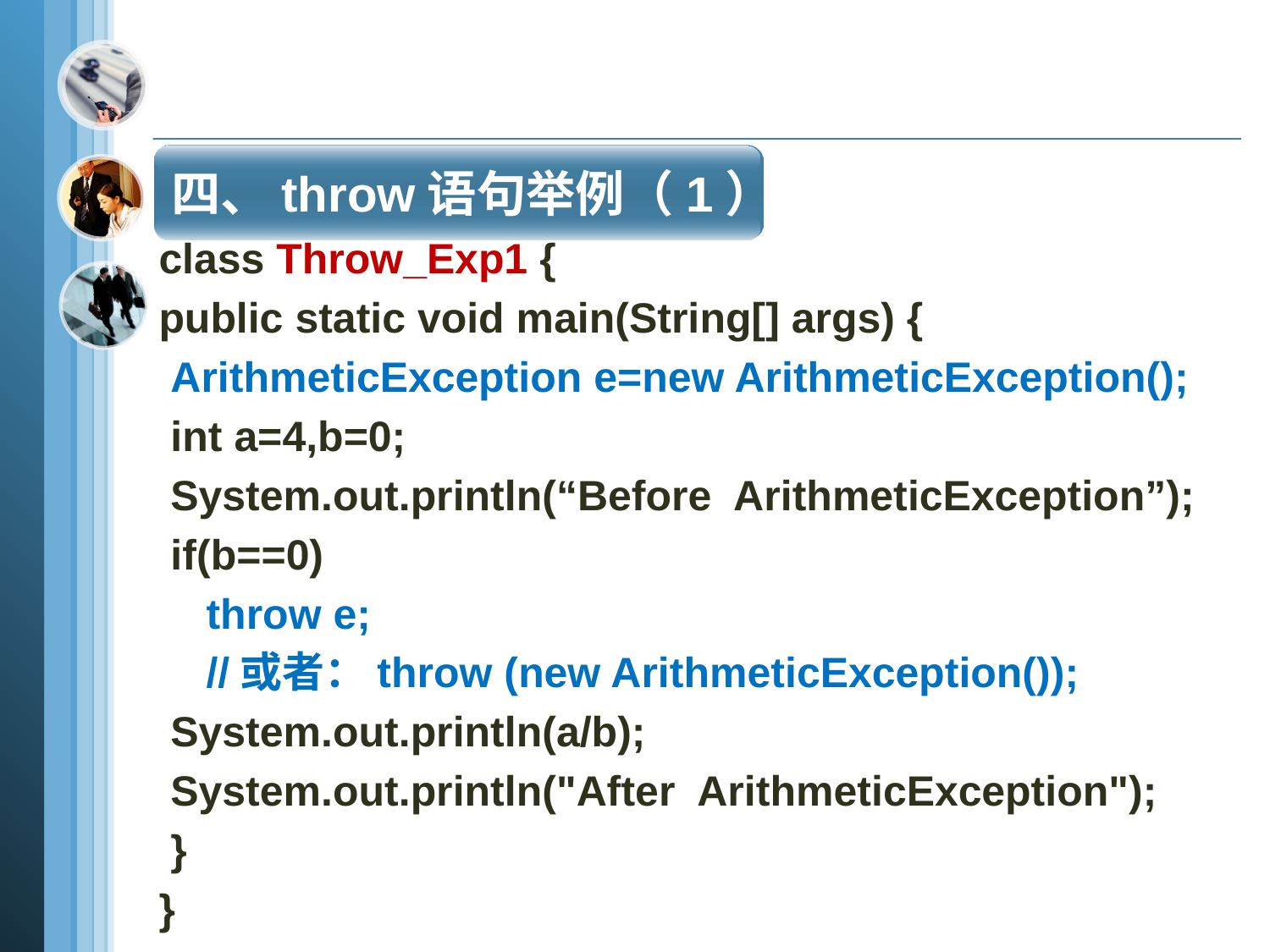

四、throw语句举例（1）

class Throw_Exp1 {
public static void main(String[] args) {
 ArithmeticException e=new ArithmeticException();
 int a=4,b=0;
 System.out.println(“Before  ArithmeticException”);
 if(b==0)
    throw e;
    //或者：throw (new ArithmeticException());
 System.out.println(a/b);
 System.out.println("After  ArithmeticException");
 }
}